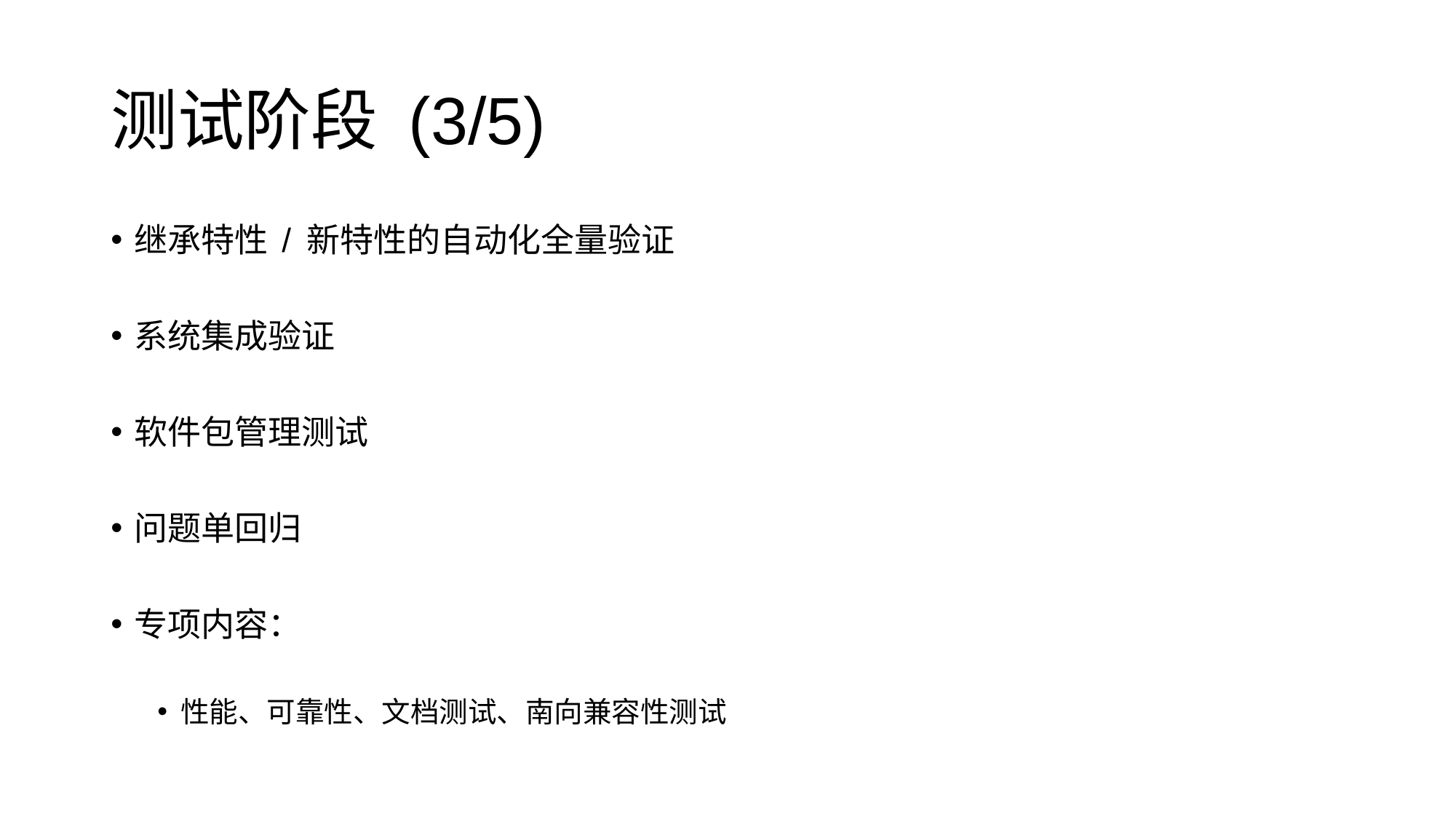

# 测试阶段 (3/5)
继承特性 / 新特性的自动化全量验证

系统集成验证

软件包管理测试

问题单回归

专项内容：

性能、可靠性、文档测试、南向兼容性测试